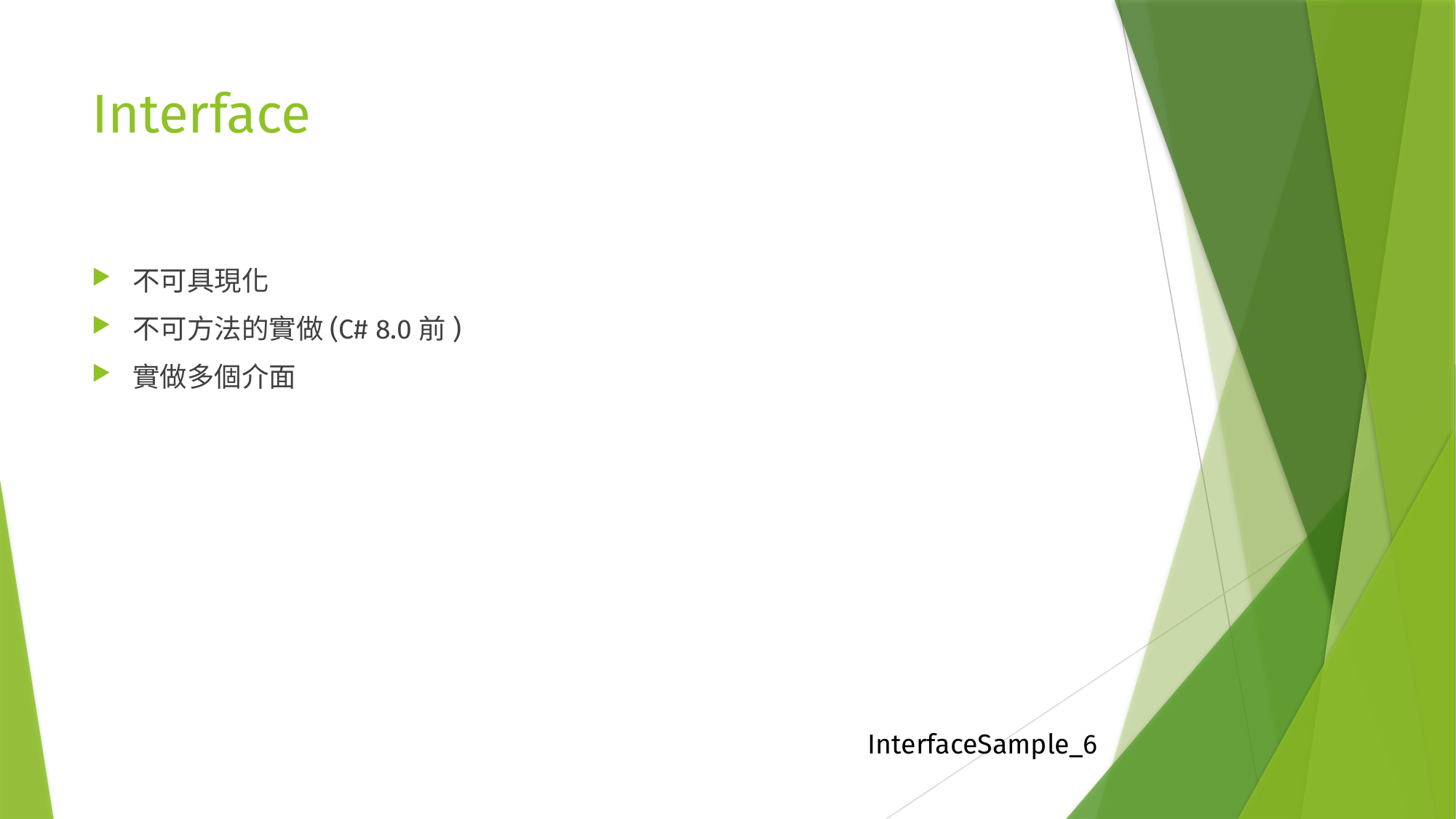

# Interface
不可具現化
不可方法的實做(C# 8.0前)
實做多個介面

InterfaceSample_6